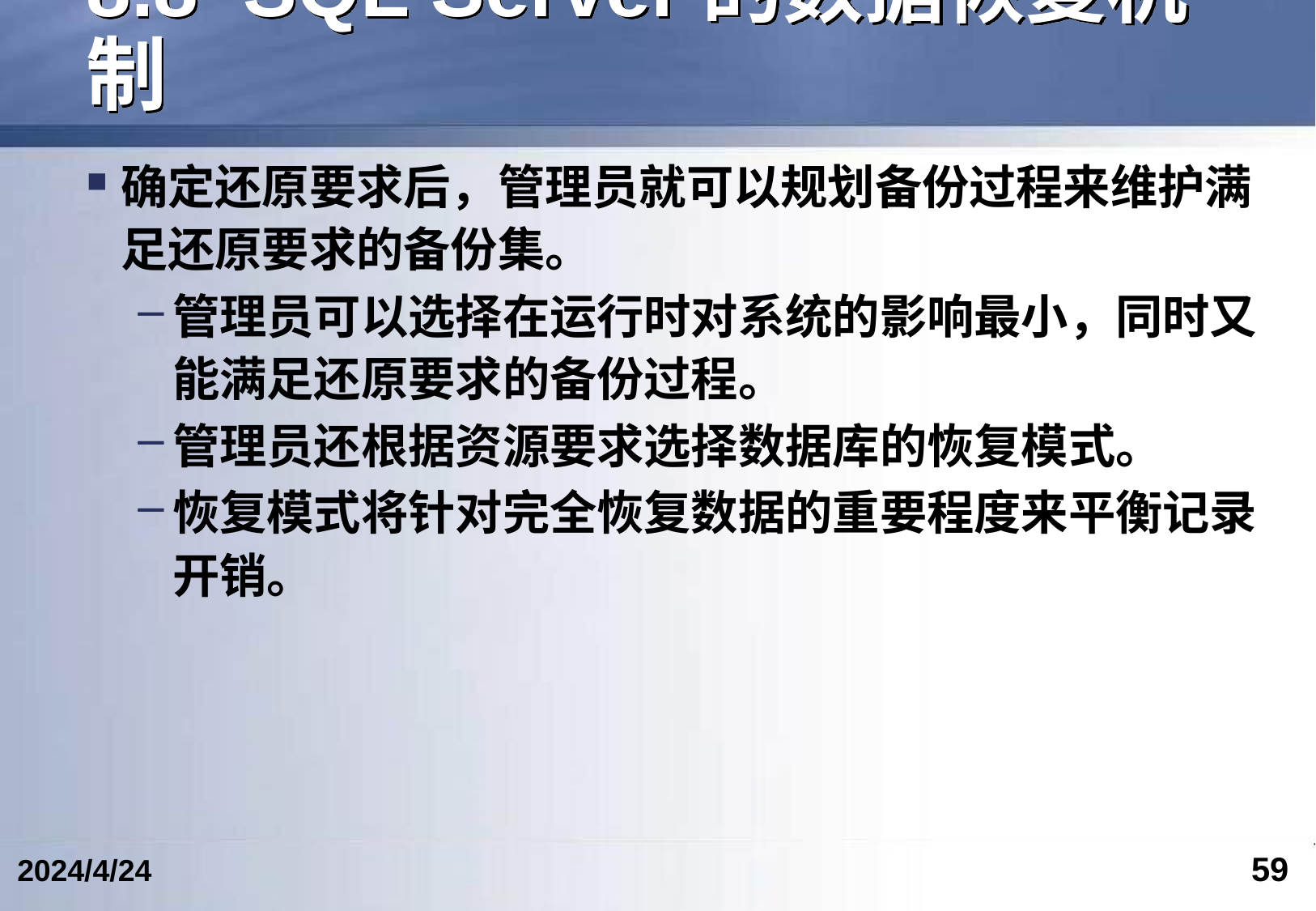

# 8.8  SQL Server的数据恢复机制
确定还原要求后，管理员就可以规划备份过程来维护满足还原要求的备份集。
管理员可以选择在运行时对系统的影响最小，同时又能满足还原要求的备份过程。
管理员还根据资源要求选择数据库的恢复模式。
恢复模式将针对完全恢复数据的重要程度来平衡记录开销。
59
2024/4/24